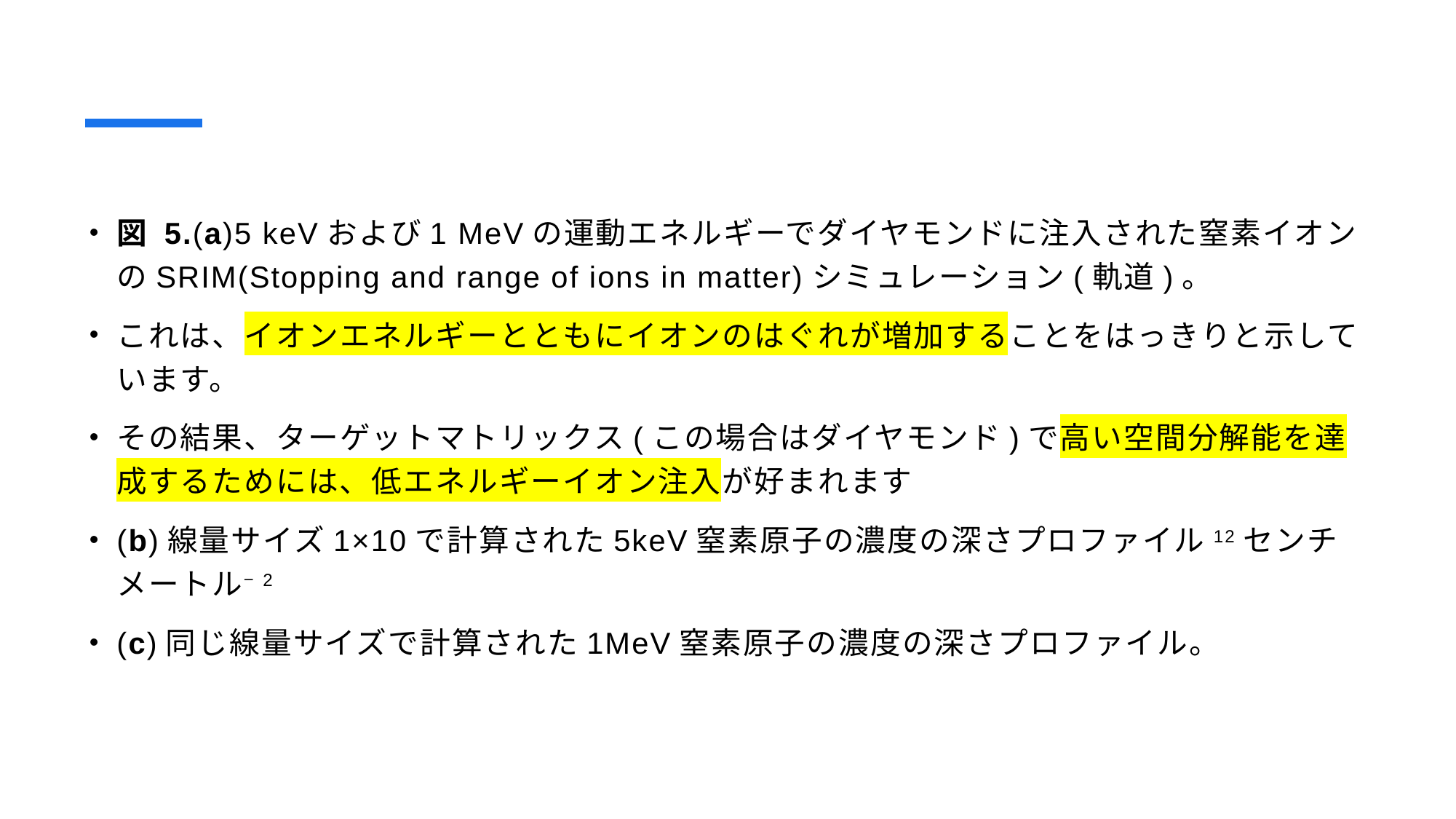

図 5.(a)5 keVおよび1 MeVの運動エネルギーでダイヤモンドに注入された窒素イオンのSRIM(Stopping and range of ions in matter)シミュレーション(軌道)。
これは、イオンエネルギーとともにイオンのはぐれが増加することをはっきりと示しています。
その結果、ターゲットマトリックス(この場合はダイヤモンド)で高い空間分解能を達成するためには、低エネルギーイオン注入が好まれます
(b)線量サイズ1×10で計算された5keV窒素原子の濃度の深さプロファイル12センチメートル−2
(c)同じ線量サイズで計算された1MeV窒素原子の濃度の深さプロファイル。